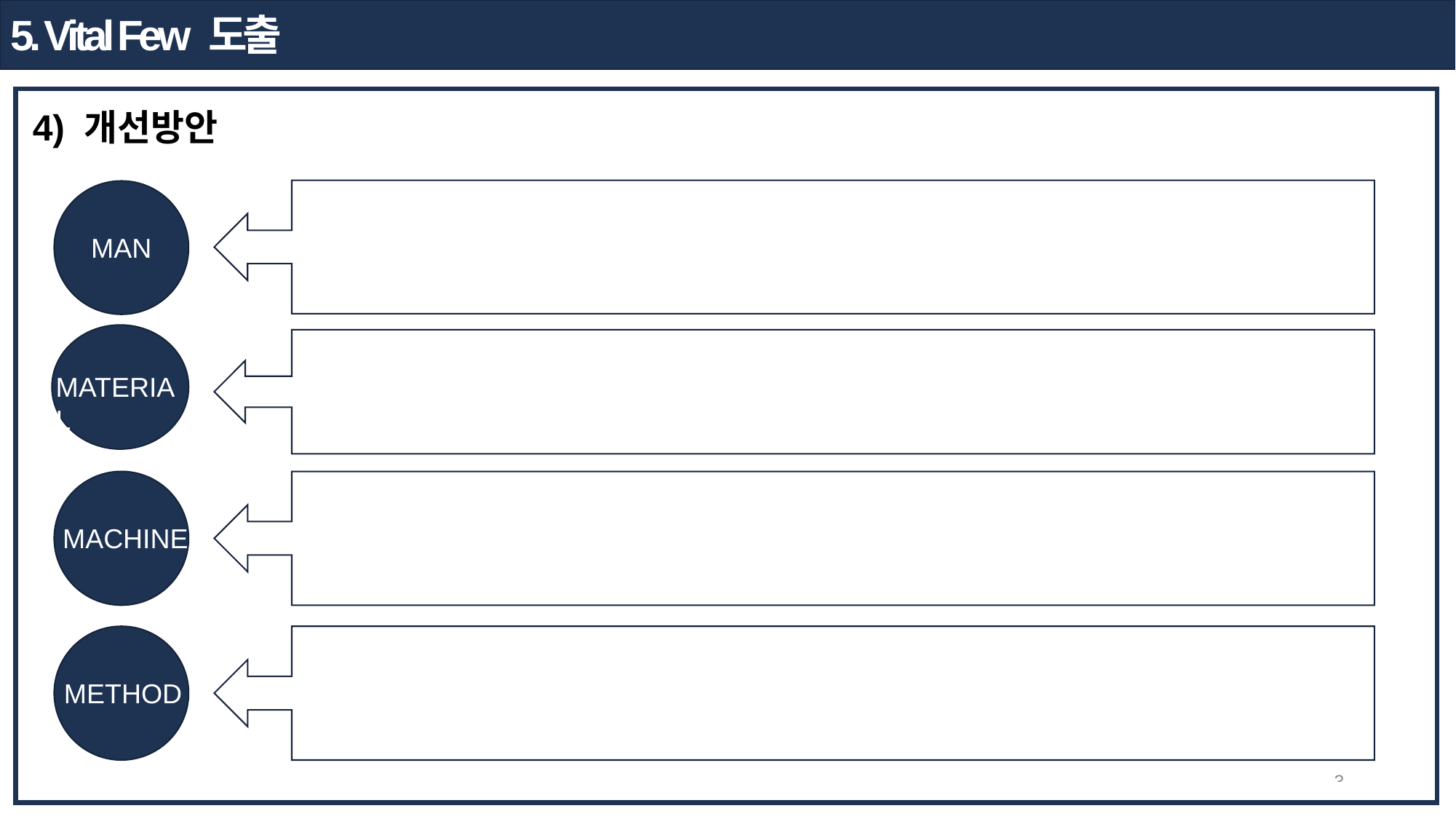

5. Vital Few 도출

4) 개선방안

MAN

MATERIAL

MACHINE

METHOD
3